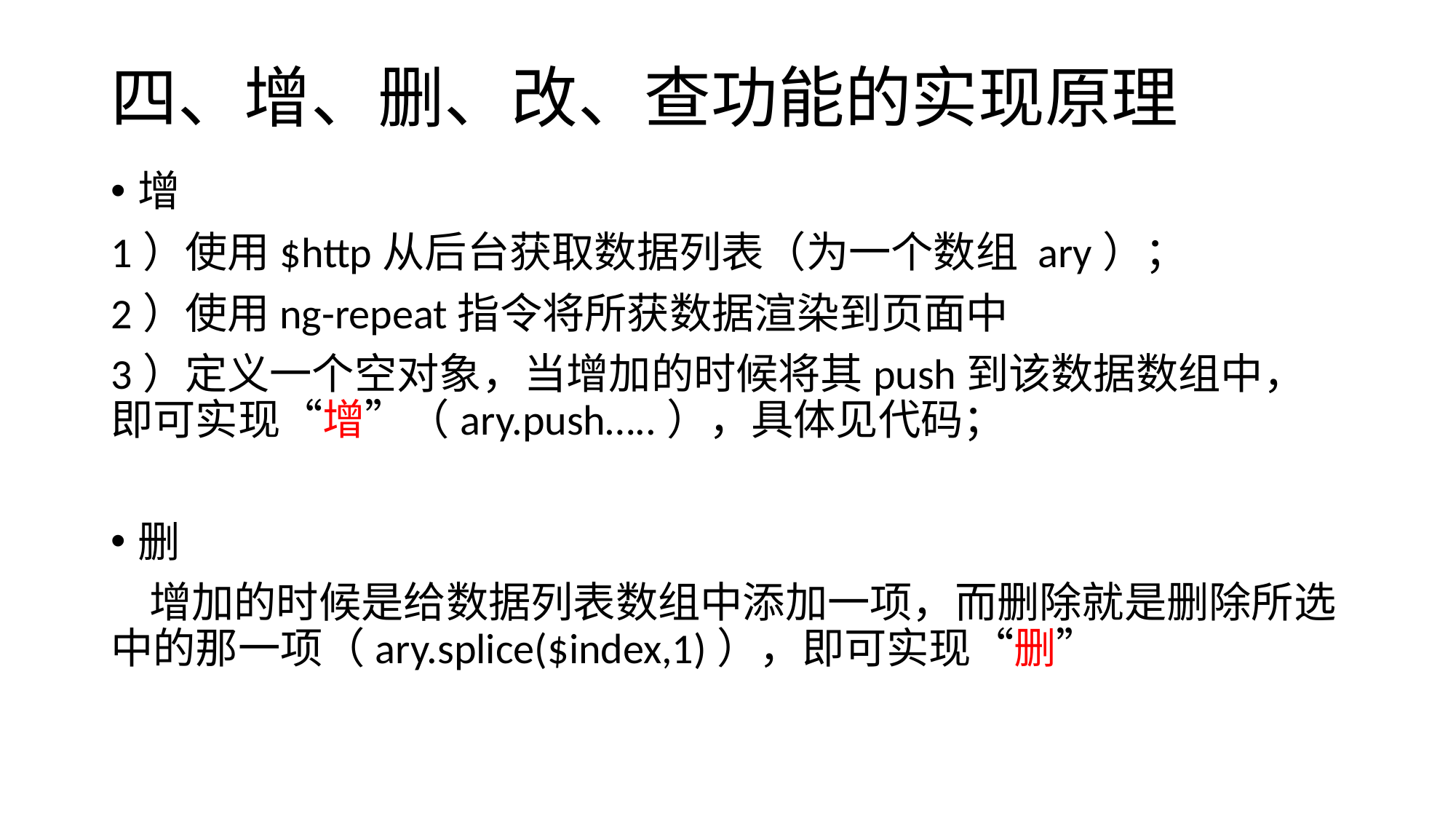

# 四、增、删、改、查功能的实现原理
增
1）使用$http从后台获取数据列表（为一个数组 ary）；
2）使用ng-repeat指令将所获数据渲染到页面中
3）定义一个空对象，当增加的时候将其push到该数据数组中，即可实现“增”（ary.push…..），具体见代码；

删
   增加的时候是给数据列表数组中添加一项，而删除就是删除所选中的那一项（ary.splice($index,1)），即可实现“删”